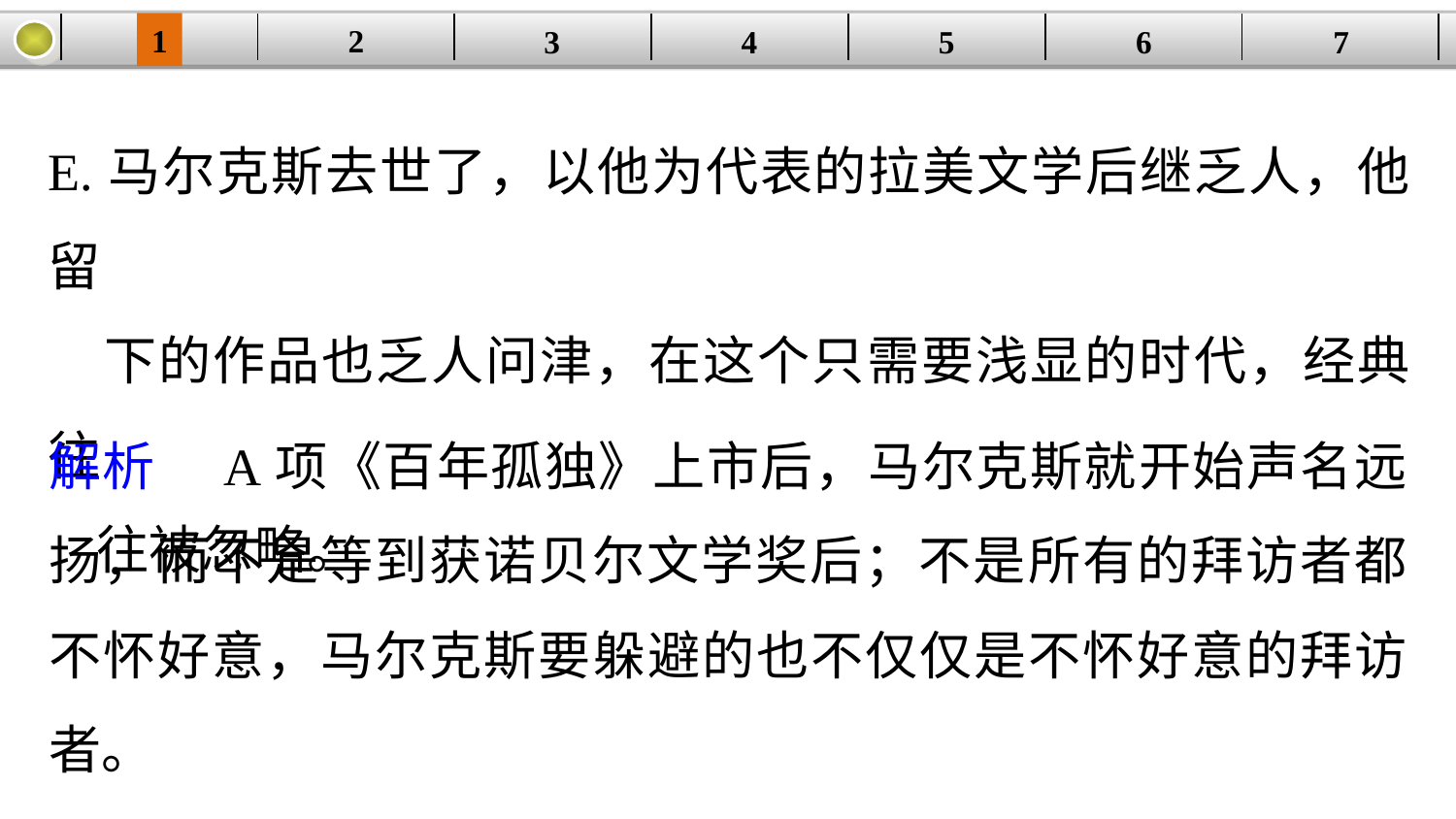

1
2
|  |  |  |  |  |  |  |
| --- | --- | --- | --- | --- | --- | --- |
3
4
5
6
7

E.马尔克斯去世了，以他为代表的拉美文学后继乏人，他留
   下的作品也乏人问津，在这个只需要浅显的时代，经典往
   往被忽略。
解析　A项《百年孤独》上市后，马尔克斯就开始声名远扬，而不是等到获诺贝尔文学奖后；不是所有的拜访者都不怀好意，马尔克斯要躲避的也不仅仅是不怀好意的拜访者。